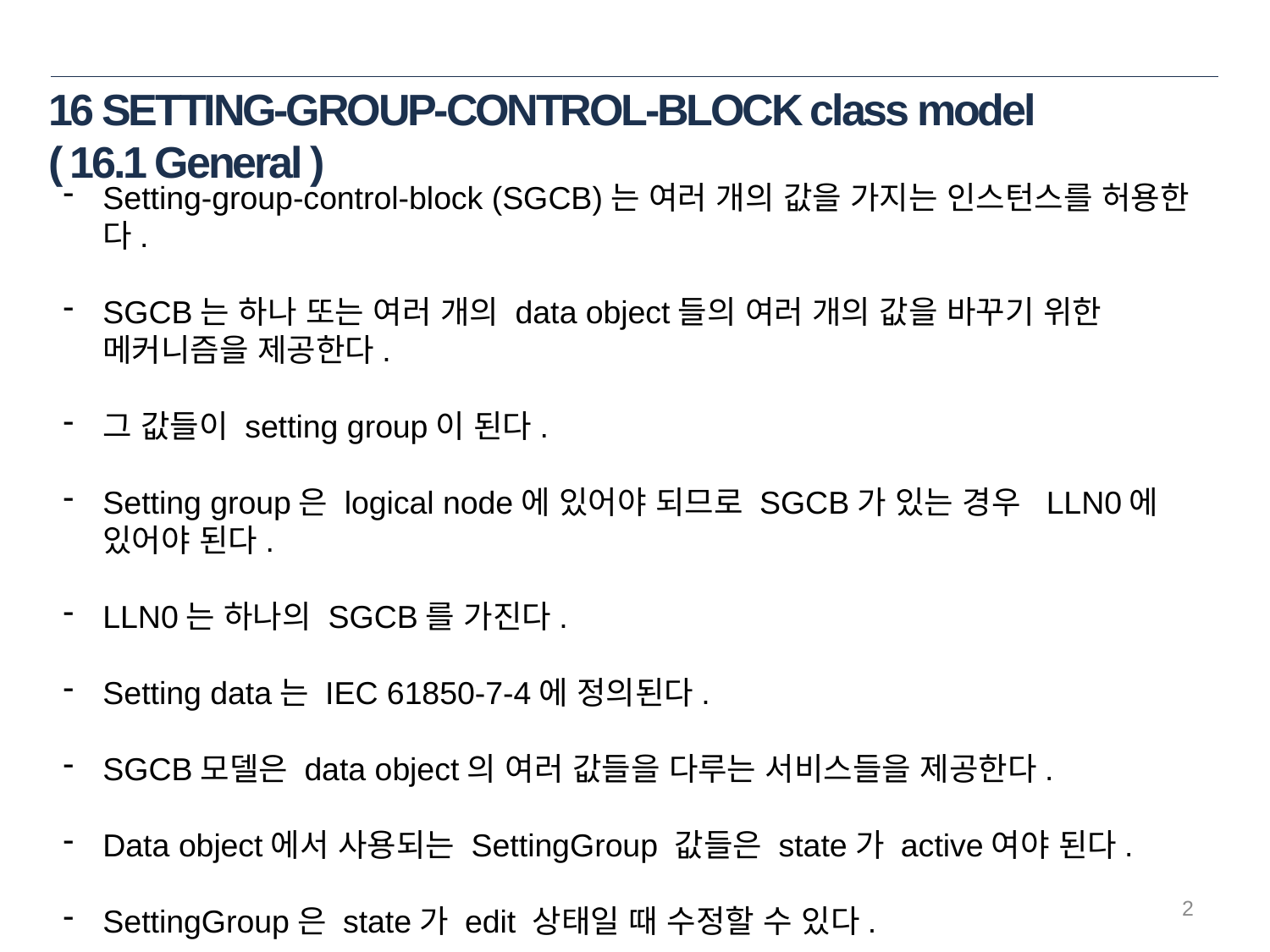

16 SETTING-GROUP-CONTROL-BLOCK class model
( 16.1 General )
Setting-group-control-block (SGCB)는 여러 개의 값을 가지는 인스턴스를 허용한다.

SGCB는 하나 또는 여러 개의 data object들의 여러 개의 값을 바꾸기 위한 메커니즘을 제공한다.

그 값들이 setting group이 된다.

Setting group은 logical node에 있어야 되므로 SGCB가 있는 경우  LLN0에 있어야 된다.

LLN0는 하나의 SGCB를 가진다.

Setting data는 IEC 61850-7-4에 정의된다.

SGCB모델은 data object의 여러 값들을 다루는 서비스들을 제공한다.

Data object에서 사용되는 SettingGroup 값들은 state가 active여야 된다.

SettingGroup은 state가 edit 상태일 때 수정할 수 있다.

2